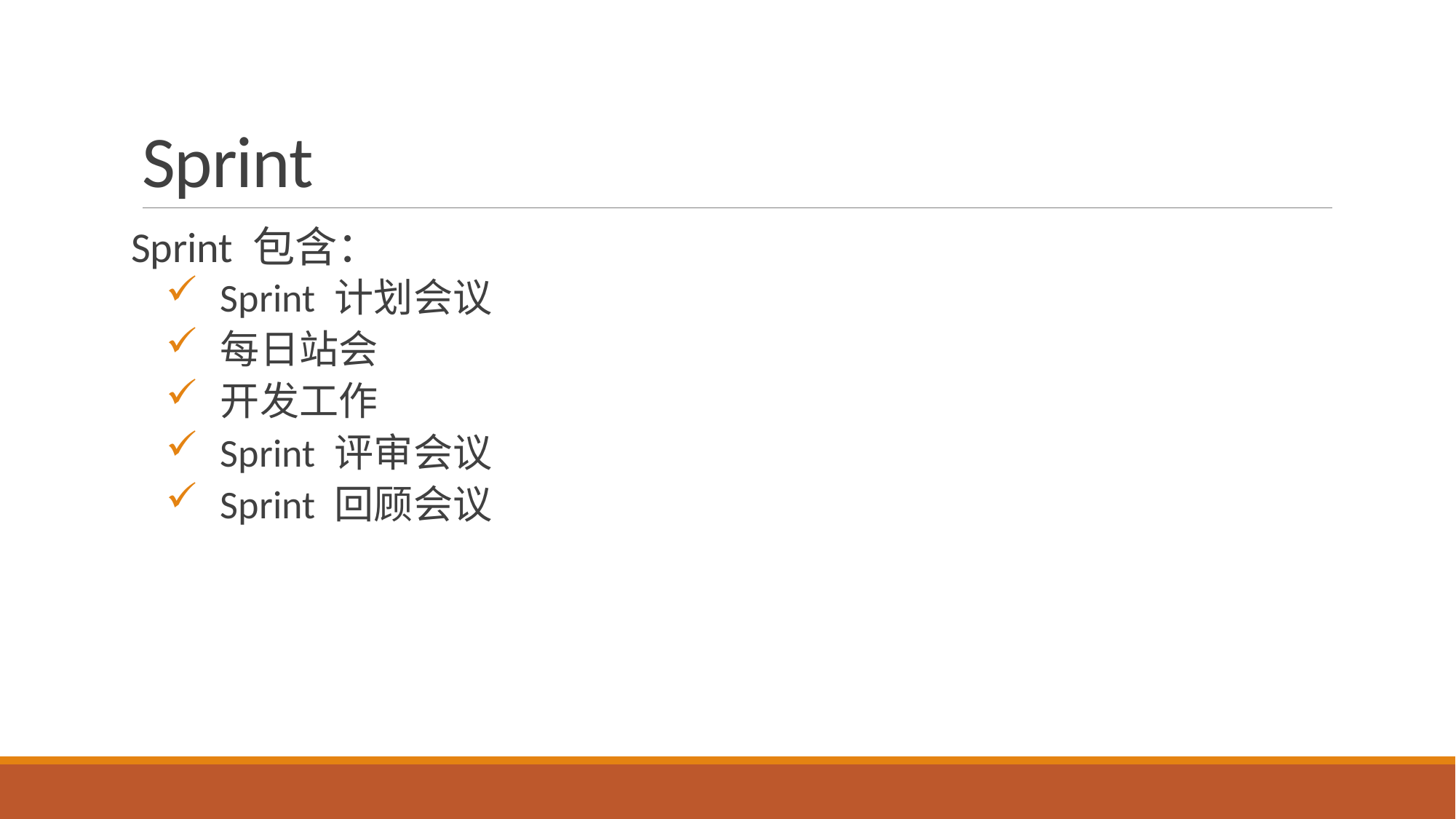

# Sprint
Sprint 包含：
Sprint 计划会议
每日站会
开发工作
Sprint 评审会议
Sprint 回顾会议